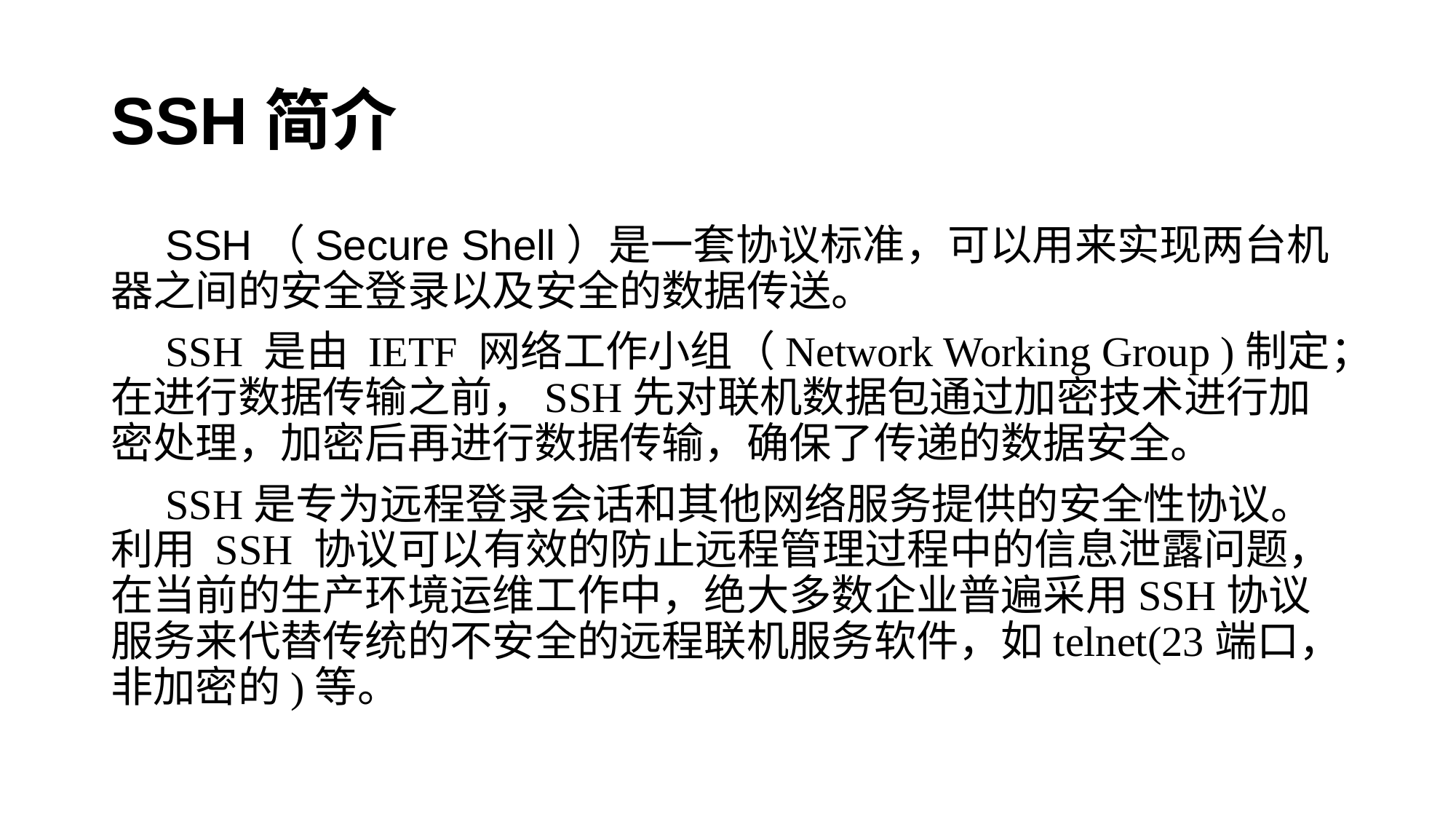

# SSH简介
SSH（Secure Shell）是一套协议标准，可以用来实现两台机器之间的安全登录以及安全的数据传送。
SSH 是由 IETF 网络工作小组（Network Working Group )制定；在进行数据传输之前，SSH先对联机数据包通过加密技术进行加密处理，加密后再进行数据传输，确保了传递的数据安全。
SSH是专为远程登录会话和其他网络服务提供的安全性协议。利用 SSH 协议可以有效的防止远程管理过程中的信息泄露问题，在当前的生产环境运维工作中，绝大多数企业普遍采用SSH协议服务来代替传统的不安全的远程联机服务软件，如telnet(23端口，非加密的)等。